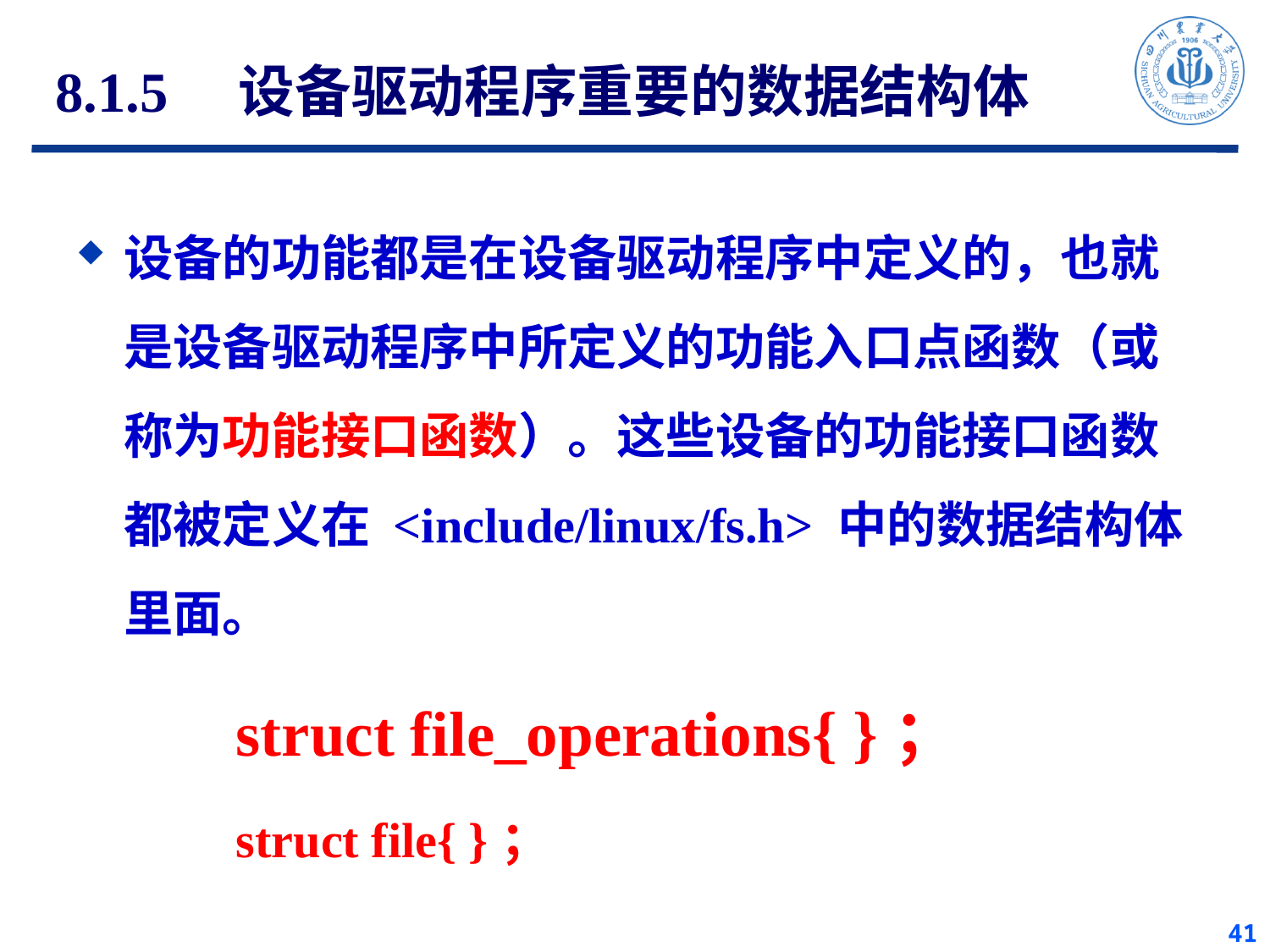

# 8.1.5　设备驱动程序重要的数据结构体
设备的功能都是在设备驱动程序中定义的，也就是设备驱动程序中所定义的功能入口点函数（或称为功能接口函数）。这些设备的功能接口函数都被定义在 <include/linux/fs.h> 中的数据结构体里面。
　　　struct file_operations{ }；
　　　struct file{ }；